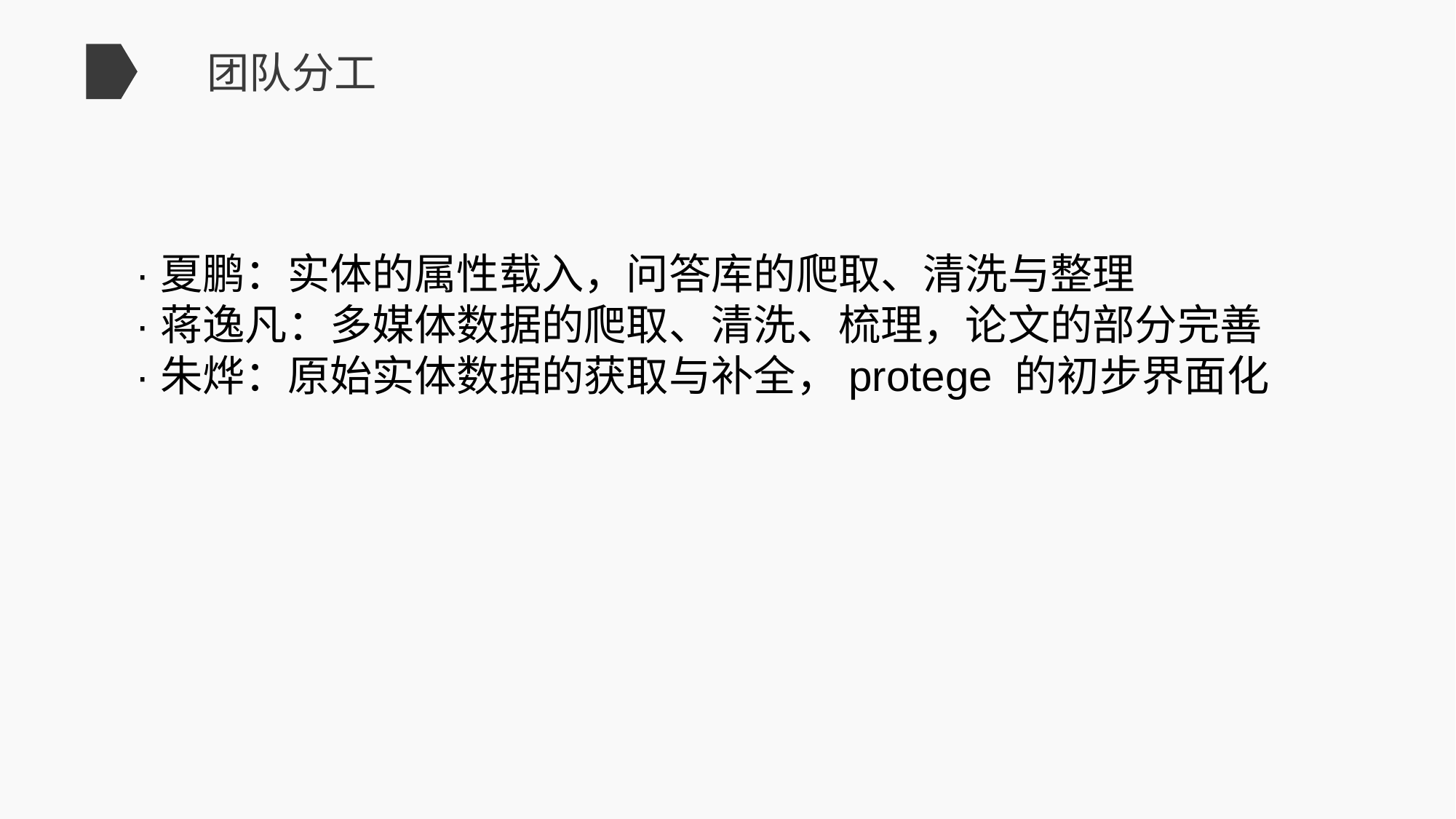

团队分工

·夏鹏：实体的属性载入，问答库的爬取、清洗与整理
·蒋逸凡：多媒体数据的爬取、清洗、梳理，论文的部分完善
·朱烨：原始实体数据的获取与补全，protege 的初步界面化